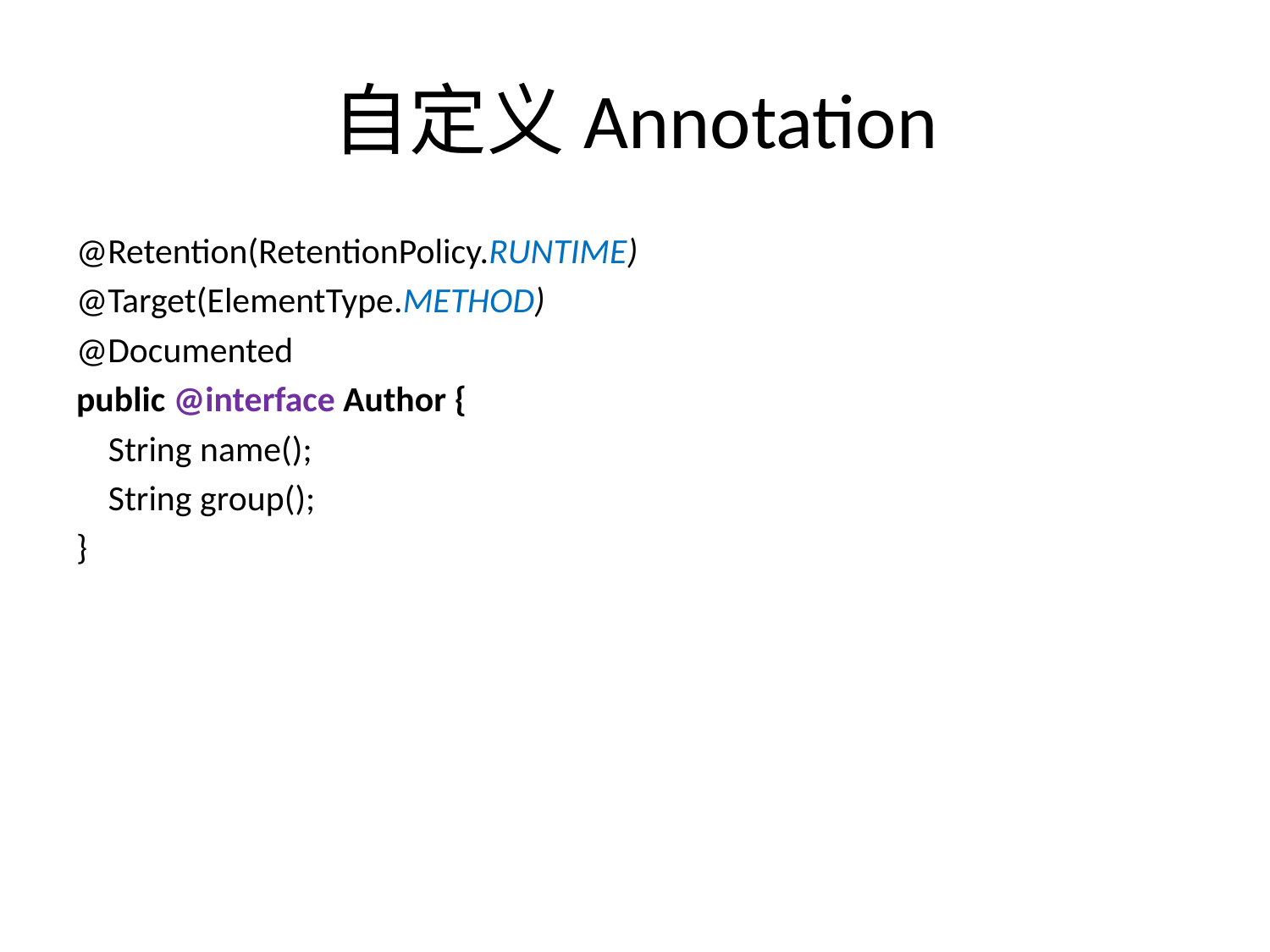

# 自定义Annotation
@Retention(RetentionPolicy.RUNTIME)
@Target(ElementType.METHOD)
@Documented
public @interface Author {
    String name();
    String group();
}